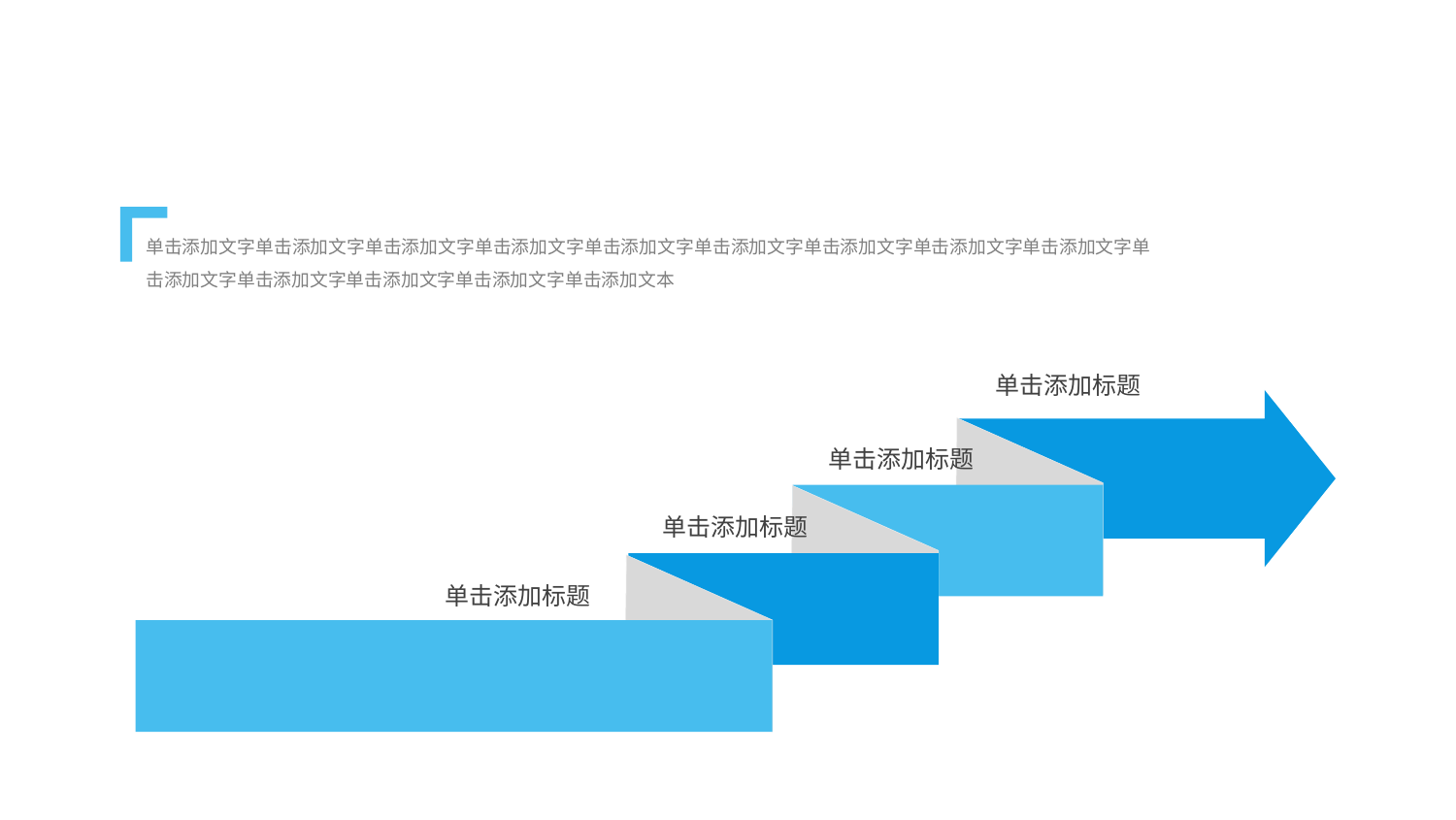

单击添加文字单击添加文字单击添加文字单击添加文字单击添加文字单击添加文字单击添加文字单击添加文字单击添加文字单击添加文字单击添加文字单击添加文字单击添加文字单击添加文本
单击添加标题

单击添加标题

单击添加标题

单击添加标题